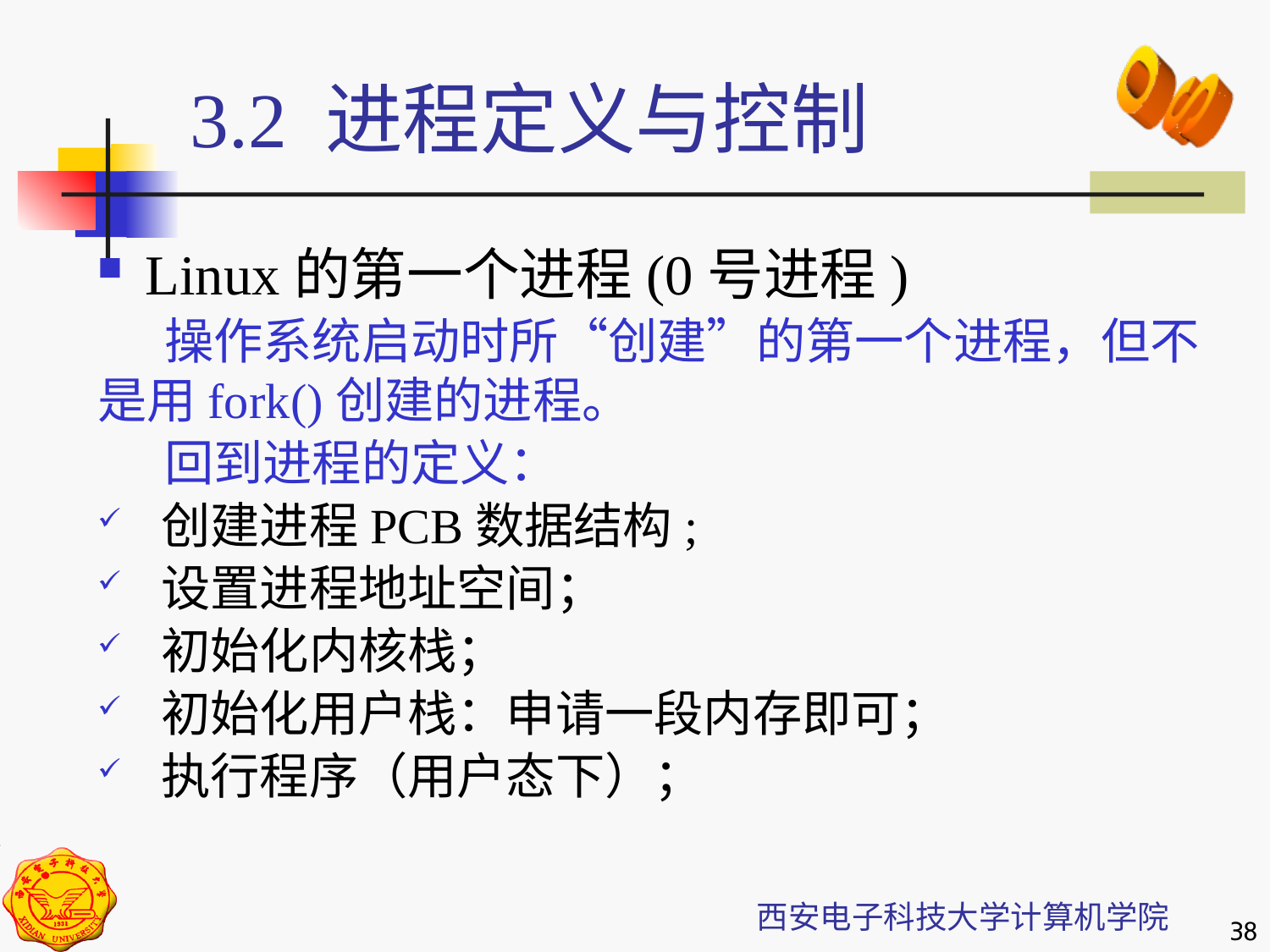

3.2 进程定义与控制
Linux的第一个进程(0号进程)
     操作系统启动时所“创建”的第一个进程，但不是用fork()创建的进程。
     回到进程的定义：
创建进程PCB数据结构;
设置进程地址空间；
初始化内核栈；
初始化用户栈：申请一段内存即可；
执行程序（用户态下）；

38